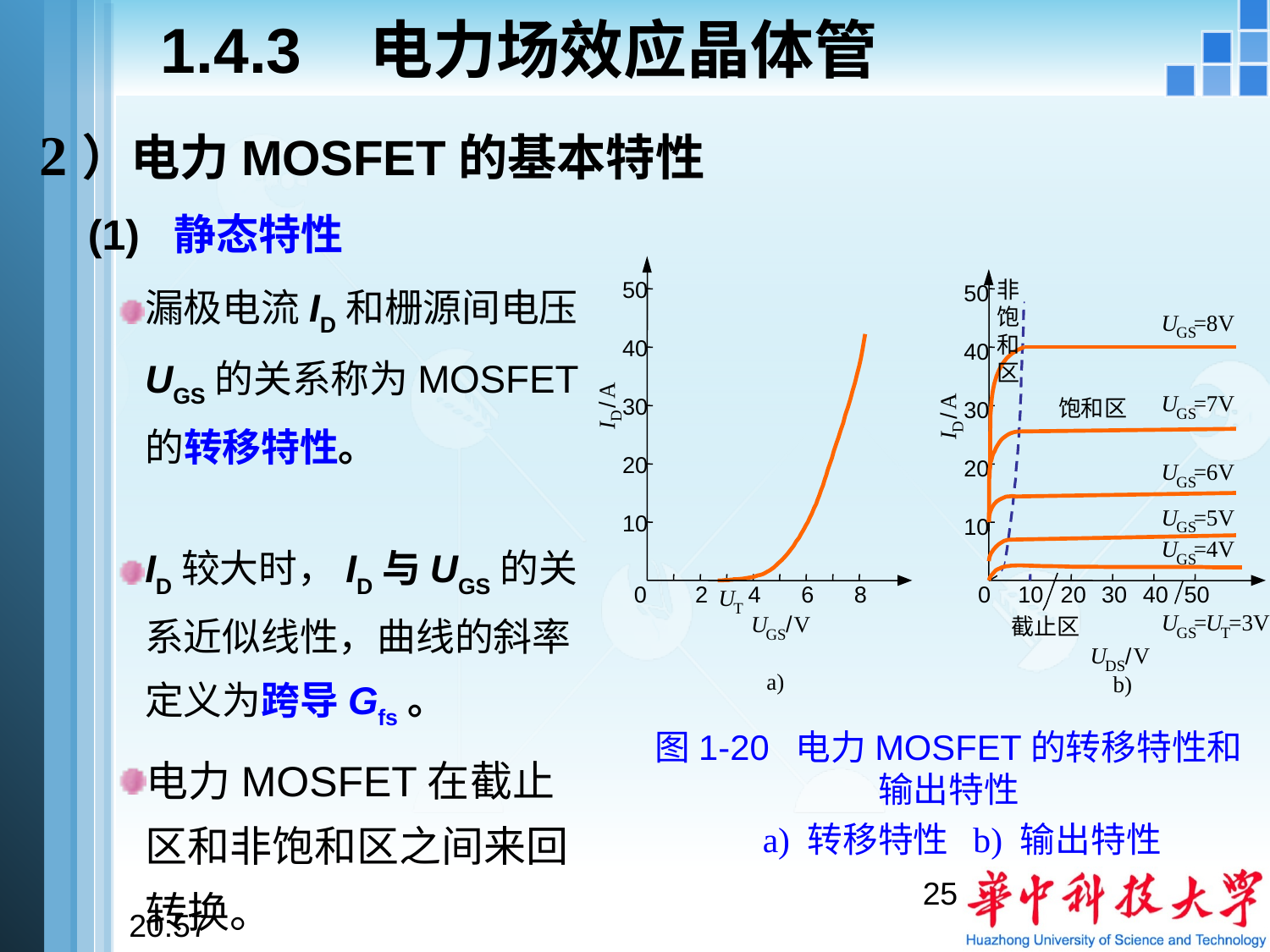

# 1.4.3   电力场效应晶体管
2）电力MOSFET的基本特性
 (1)  静态特性
漏极电流ID和栅源间电压UGS的关系称为MOSFET的转移特性。

ID较大时，ID与UGS的关系近似线性，曲线的斜率定义为跨导Gfs。
电力MOSFET在截止区和非饱和区之间来回转换。

非
50
50

饱
U
=8V

GS

和
40

40

区

A
U
=7V
A
/
30

饱和区
30
/
GS

D

I
D
I

20
20
U
=6V

GS

U
=5V
10

10
GS

U
=4V

GS

0

2
4
6
8
0

10
20
30
40

50
U
T
U
=
U
=3V
U
V
/
截止区
GS
T
GS
U
V
/
DS
a)
b)
图1-20  电力MOSFET的转移特性和输出特性
   a) 转移特性  b) 输出特性
25
20:57